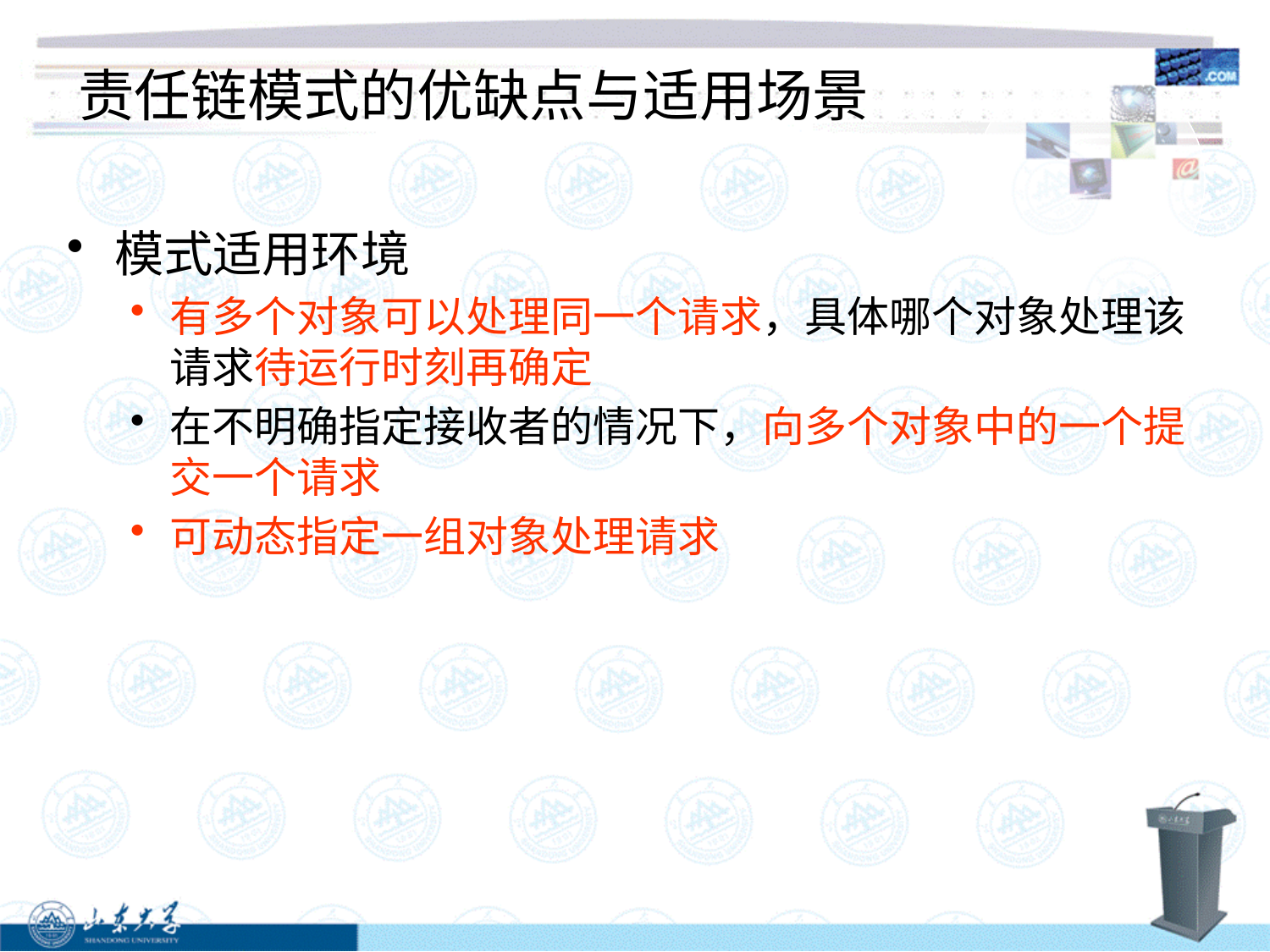

# 责任链模式的优缺点与适用场景
模式适用环境
有多个对象可以处理同一个请求，具体哪个对象处理该请求待运行时刻再确定
在不明确指定接收者的情况下，向多个对象中的一个提交一个请求
可动态指定一组对象处理请求